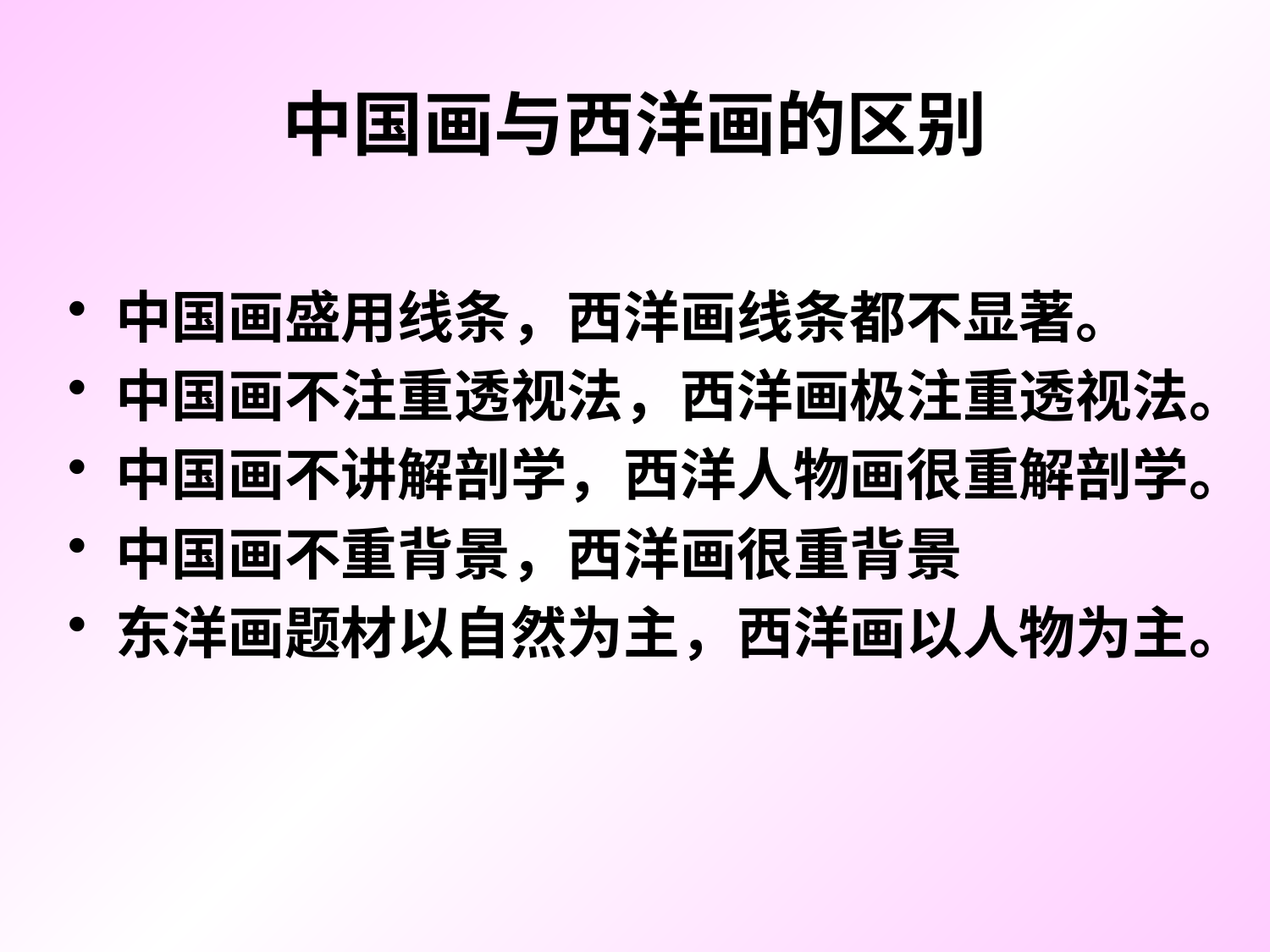

# 中国画与西洋画的区别
中国画盛用线条，西洋画线条都不显著。
中国画不注重透视法，西洋画极注重透视法。
中国画不讲解剖学，西洋人物画很重解剖学。
中国画不重背景，西洋画很重背景
东洋画题材以自然为主，西洋画以人物为主。